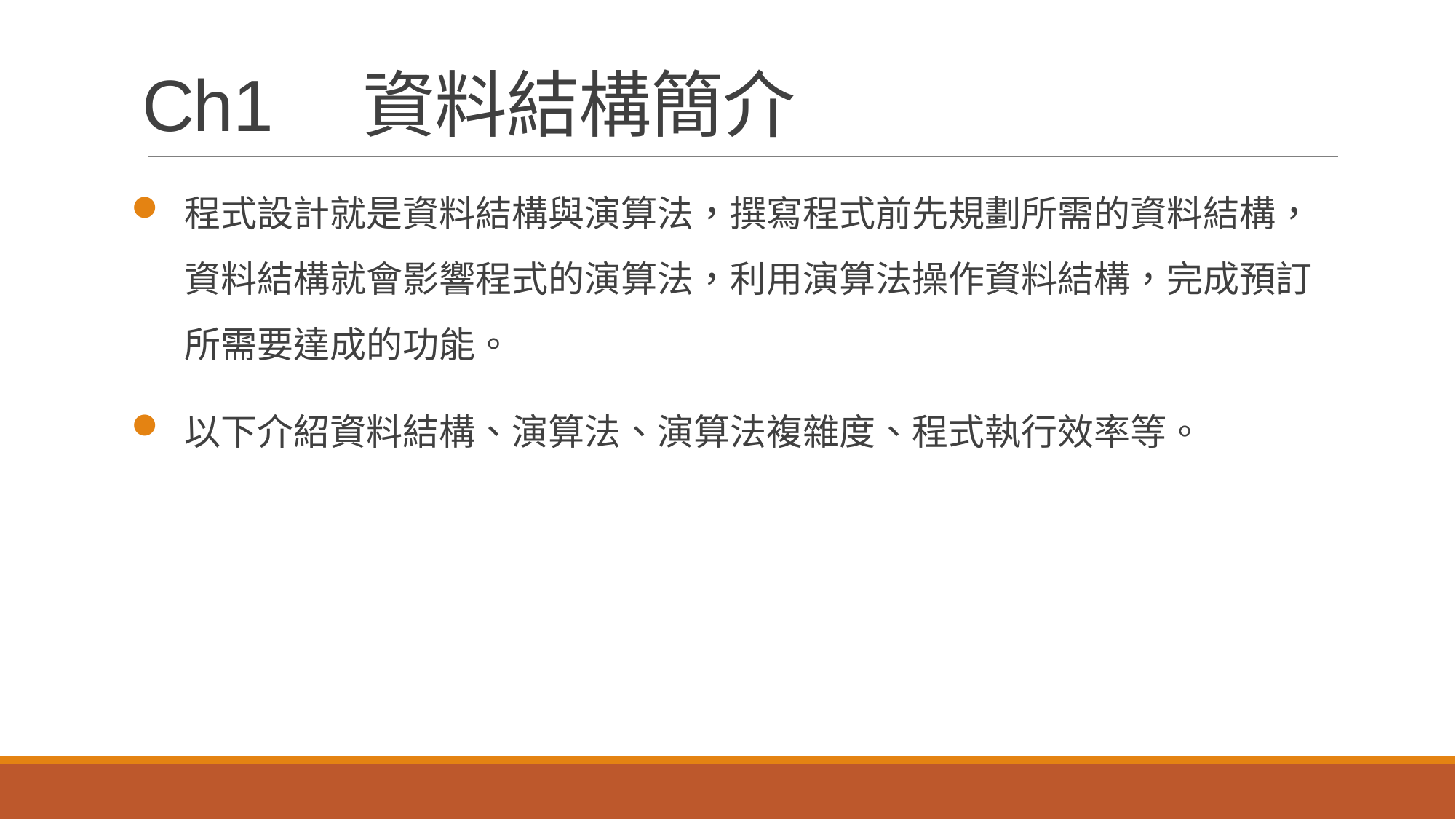

# Ch1　資料結構簡介
程式設計就是資料結構與演算法，撰寫程式前先規劃所需的資料結構，資料結構就會影響程式的演算法，利用演算法操作資料結構，完成預訂所需要達成的功能。
以下介紹資料結構、演算法、演算法複雜度、程式執行效率等。